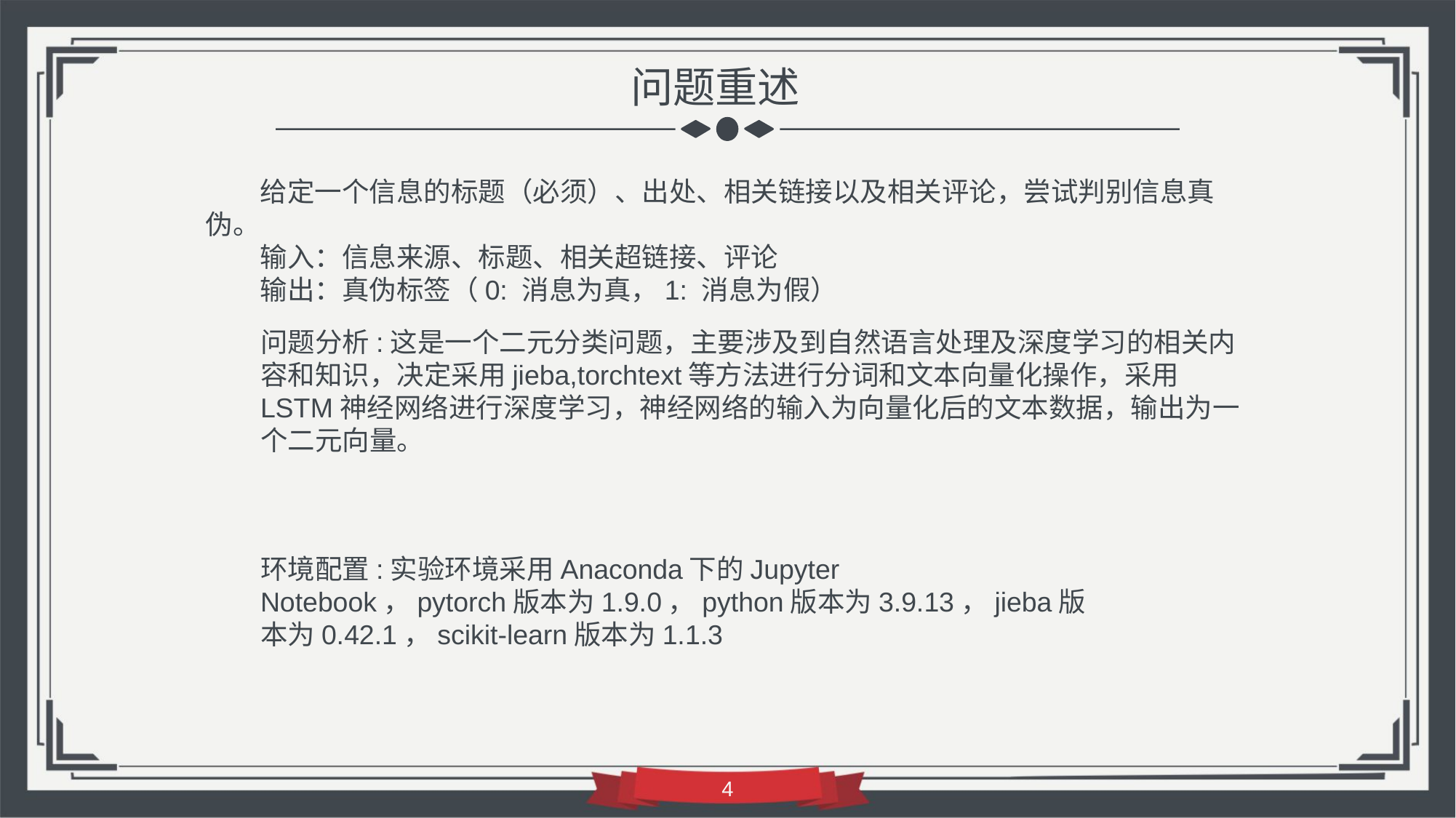

问题重述

给定一个信息的标题（必须）、出处、相关链接以及相关评论，尝试判别信息真伪。
输入：信息来源、标题、相关超链接、评论
输出：真伪标签（0: 消息为真，1: 消息为假）
问题分析:这是一个二元分类问题，主要涉及到自然语言处理及深度学习的相关内容和知识，决定采用jieba,torchtext等方法进行分词和文本向量化操作，采用LSTM神经网络进行深度学习，神经网络的输入为向量化后的文本数据，输出为一个二元向量。
环境配置:实验环境采用Anaconda下的Jupyter Notebook，pytorch版本为1.9.0，python版本为3.9.13，jieba版本为0.42.1，scikit-learn版本为1.1.3